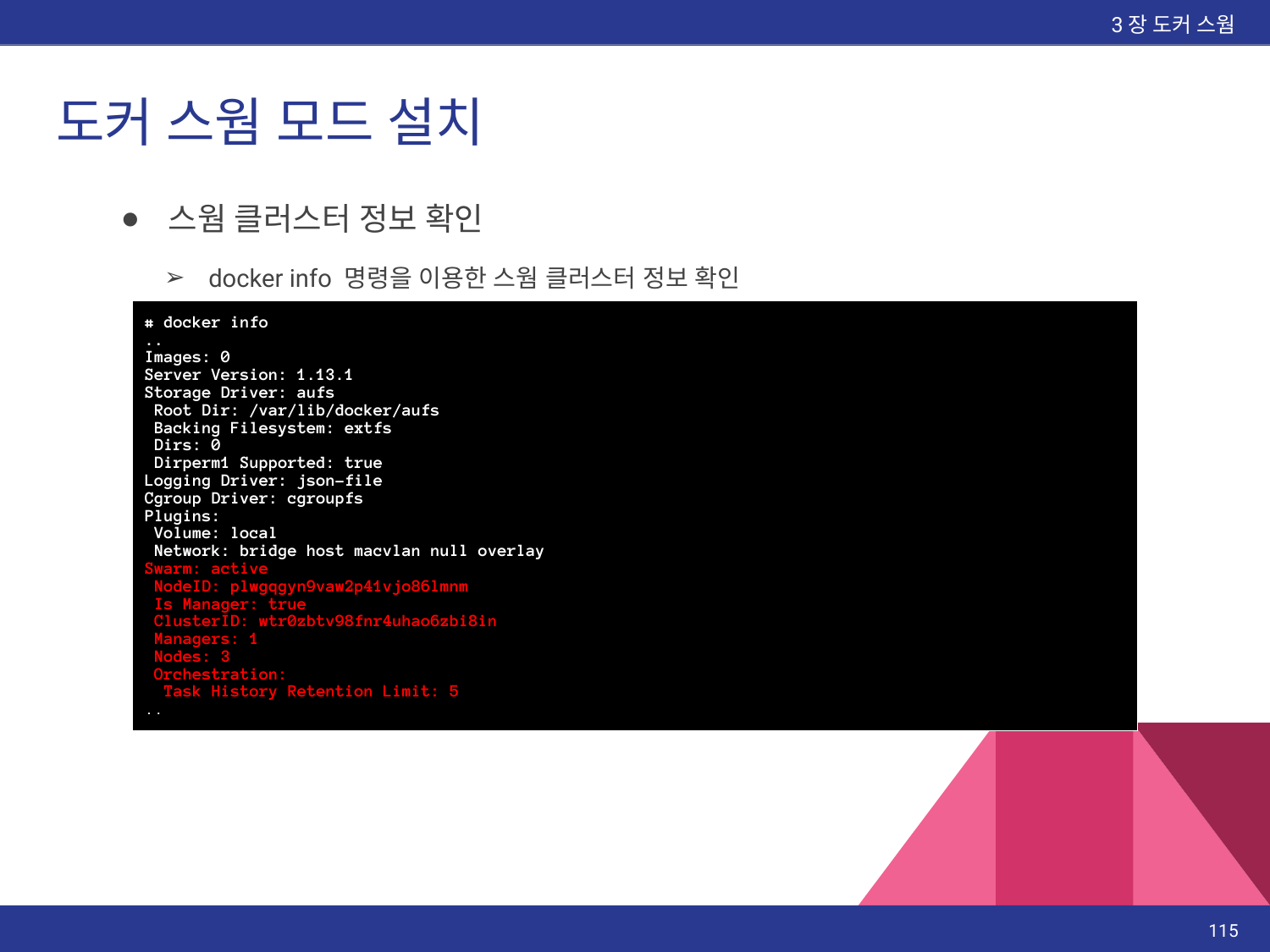

3장 도커 스웜

# 도커 스웜 모드 설치
스웜 클러스터 정보 확인

docker info 명령을 이용한 스웜 클러스터 정보 확인

| # docker info .. Images: 0 Server Version: 1.13.1 Storage Driver: aufs Root Dir: /var/lib/docker/aufs Backing Filesystem: extfs Dirs: 0 Dirperm1 Supported: true Logging Driver: json-file Cgroup Driver: cgroupfs Plugins: Volume: local Network: bridge host macvlan null overlay Swarm: active NodeID: plwgqgyn9vaw2p41vjo86lmnm Is Manager: true ClusterID: wtr0zbtv98fnr4uhao6zbi8in Managers: 1 Nodes: 3 Orchestration: Task History Retention Limit: 5 .. |
| --- |
115